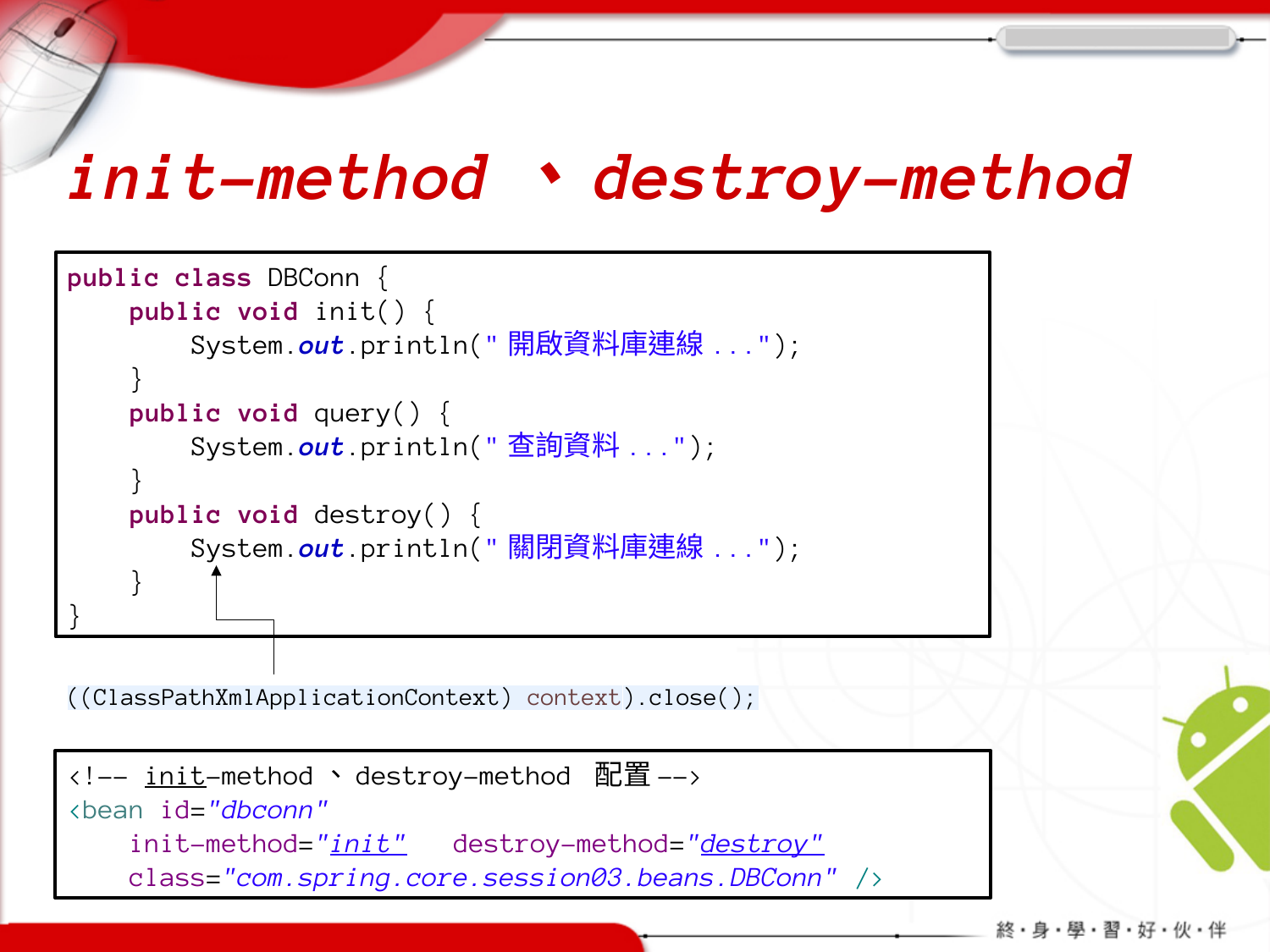

# init-method、destroy-method
public class DBConn {
    public void init() {
        System.out.println("開啟資料庫連線...");
    }
    public void query() {
        System.out.println("查詢資料...");
    }
    public void destroy() {
        System.out.println("關閉資料庫連線...");
    }
}
((ClassPathXmlApplicationContext) context).close();
<!-- init-method、destroy-method 配置-->
<bean id="dbconn"
    init-method="init"   destroy-method="destroy"
    class="com.spring.core.session03.beans.DBConn" />